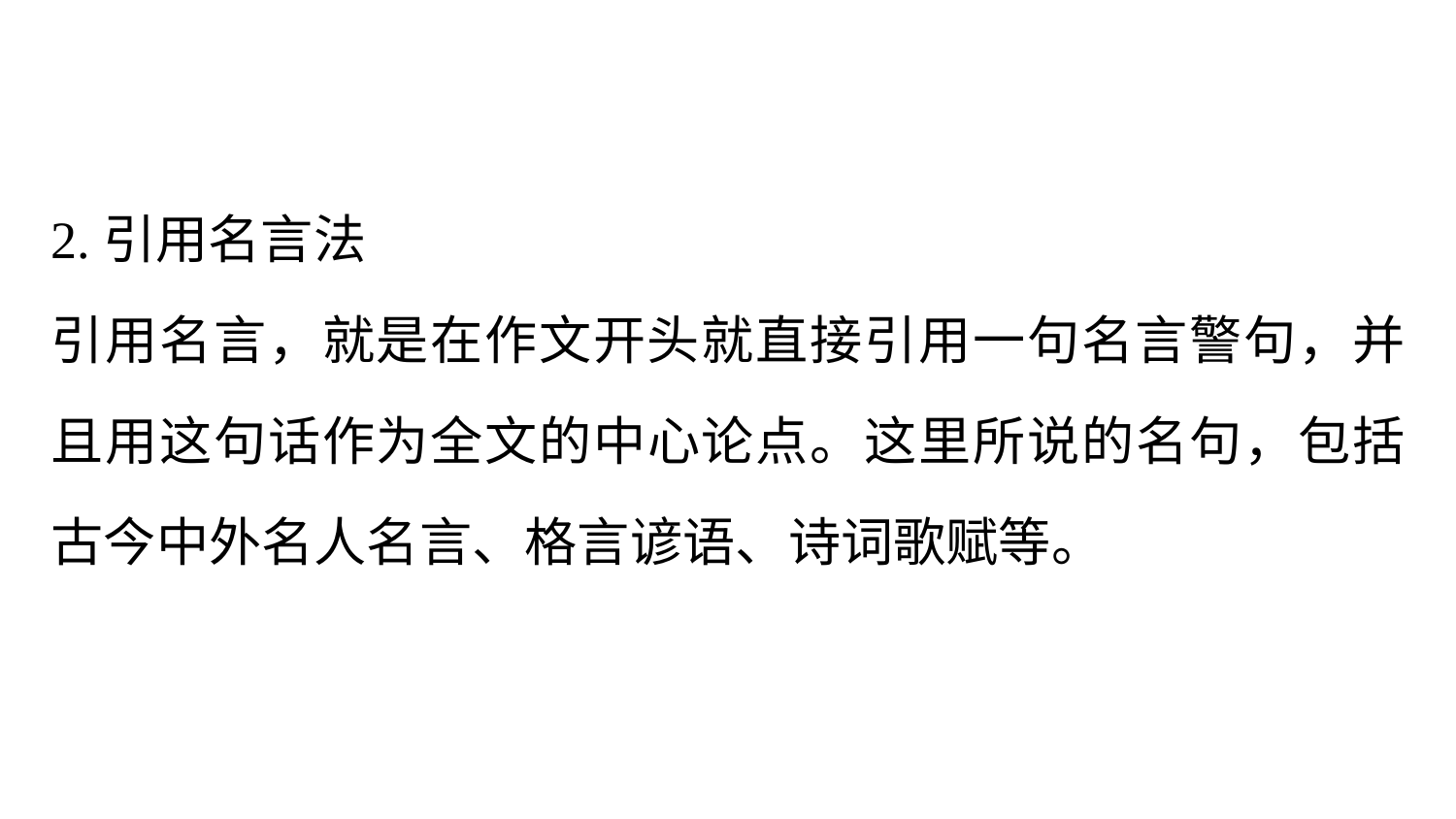

2.引用名言法
引用名言，就是在作文开头就直接引用一句名言警句，并且用这句话作为全文的中心论点。这里所说的名句，包括古今中外名人名言、格言谚语、诗词歌赋等。